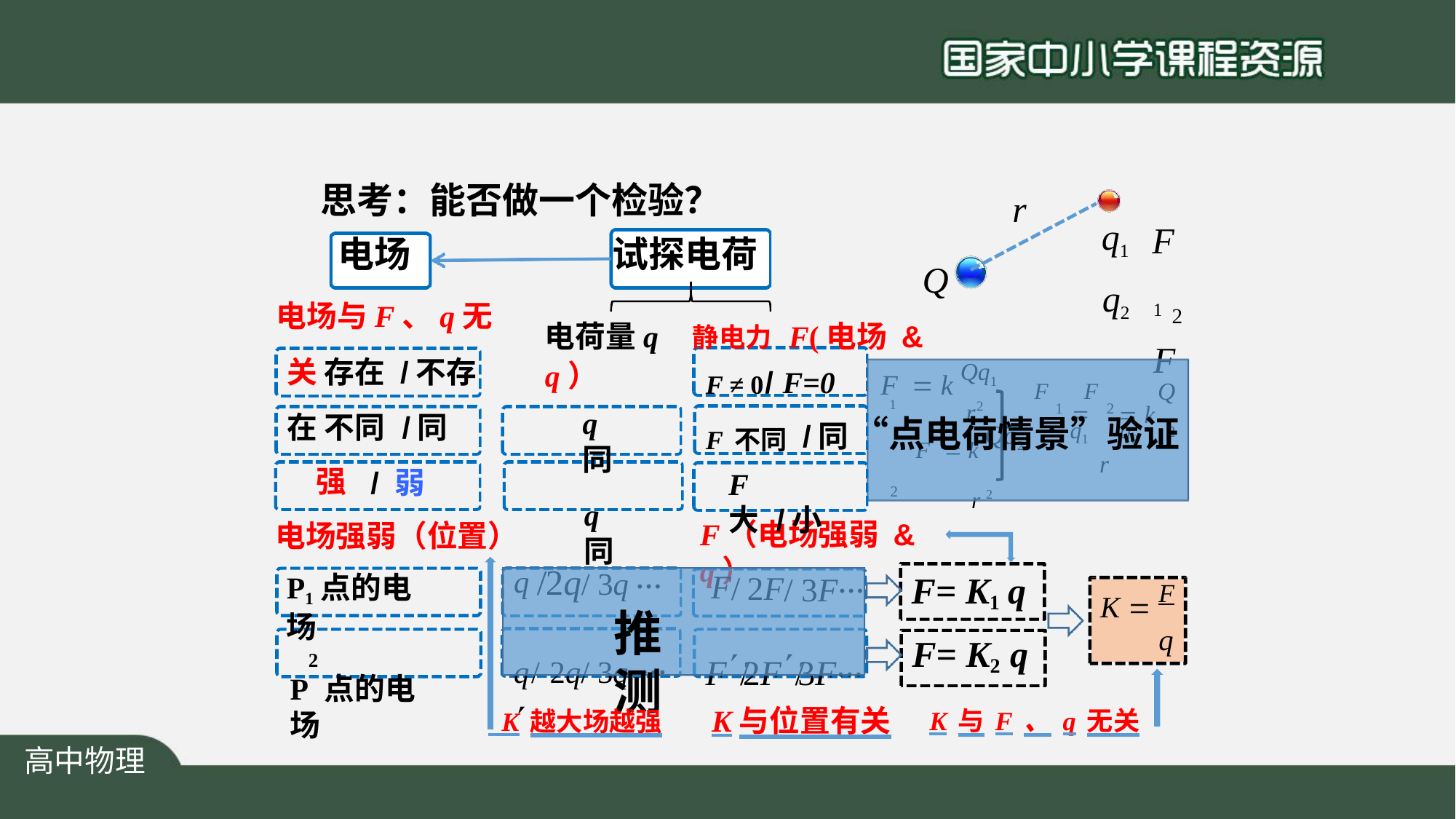

思考：能否做一个检验？
r

q1  q2
F1  F

电场
电场与F、q无关 存在 /不存在 不同 /同
试探电荷

Q
电荷量q	静电力F(电场 & q）
2

F ≠ 0/ F=0

F  = k Qq1	F	F	Q
1	r2	1  =	2 = k
2
F  = k Qq2	q1	q2	r
2	r 2
q同
q同

F不同/同	“点电荷情景”验证

强

/ 弱
F大 /小
F（电场强弱 & q）
电场强弱（位置）

q /2q/ 3q …	F/ 2F/ 3F…
q/ 2q/ 3q …	F′/2F′/3F…′
F= K1 q

P1点的电场
P 点的电场

K = F
q
推	测

F= K2 q
  K越大场越强	K与位置有关	K与F、q无关
2

高中物理